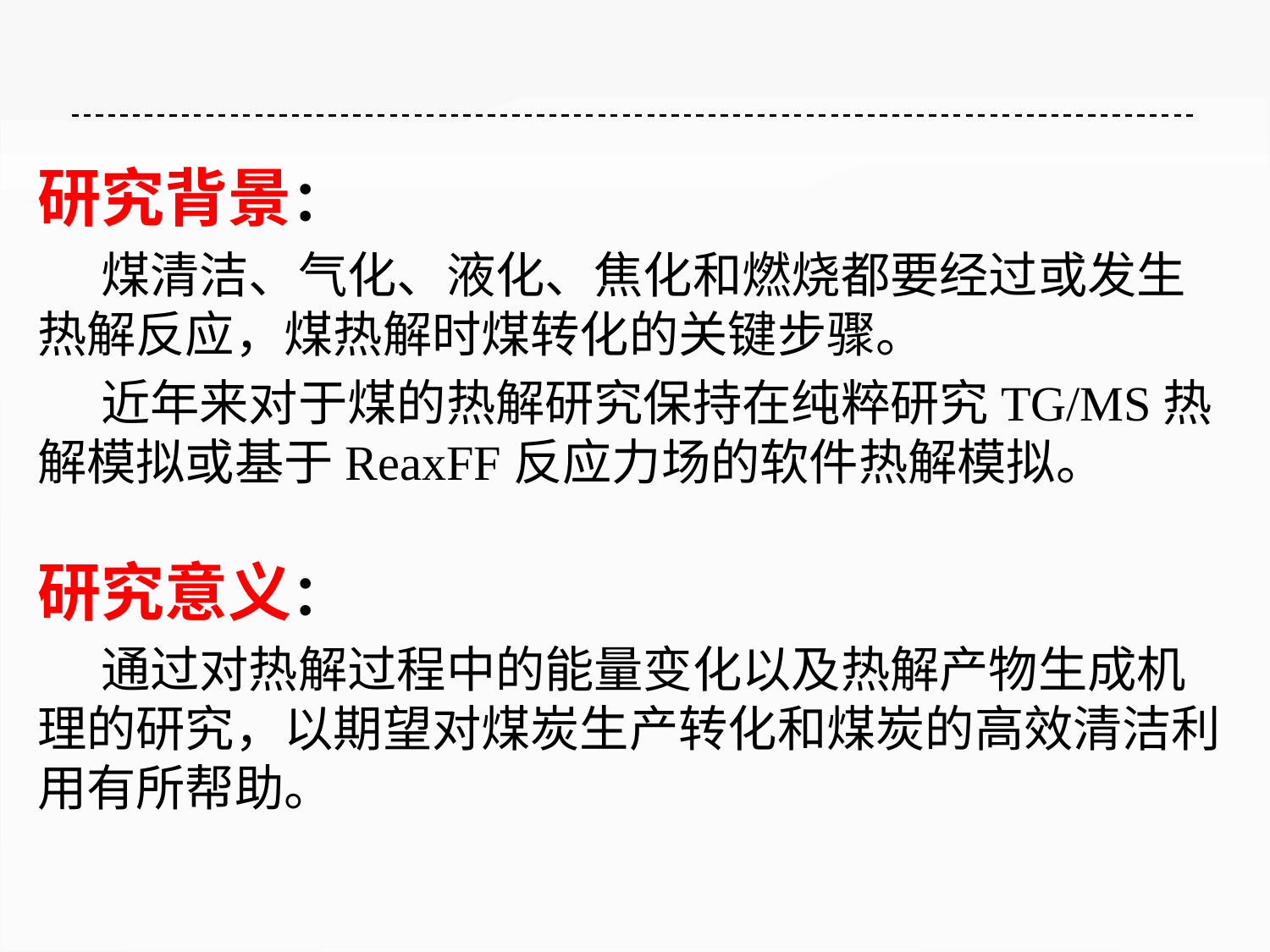

研究背景：
煤清洁、气化、液化、焦化和燃烧都要经过或发生热解反应，煤热解时煤转化的关键步骤。
近年来对于煤的热解研究保持在纯粹研究TG/MS热解模拟或基于ReaxFF反应力场的软件热解模拟。

研究意义：
通过对热解过程中的能量变化以及热解产物生成机理的研究，以期望对煤炭生产转化和煤炭的高效清洁利用有所帮助。